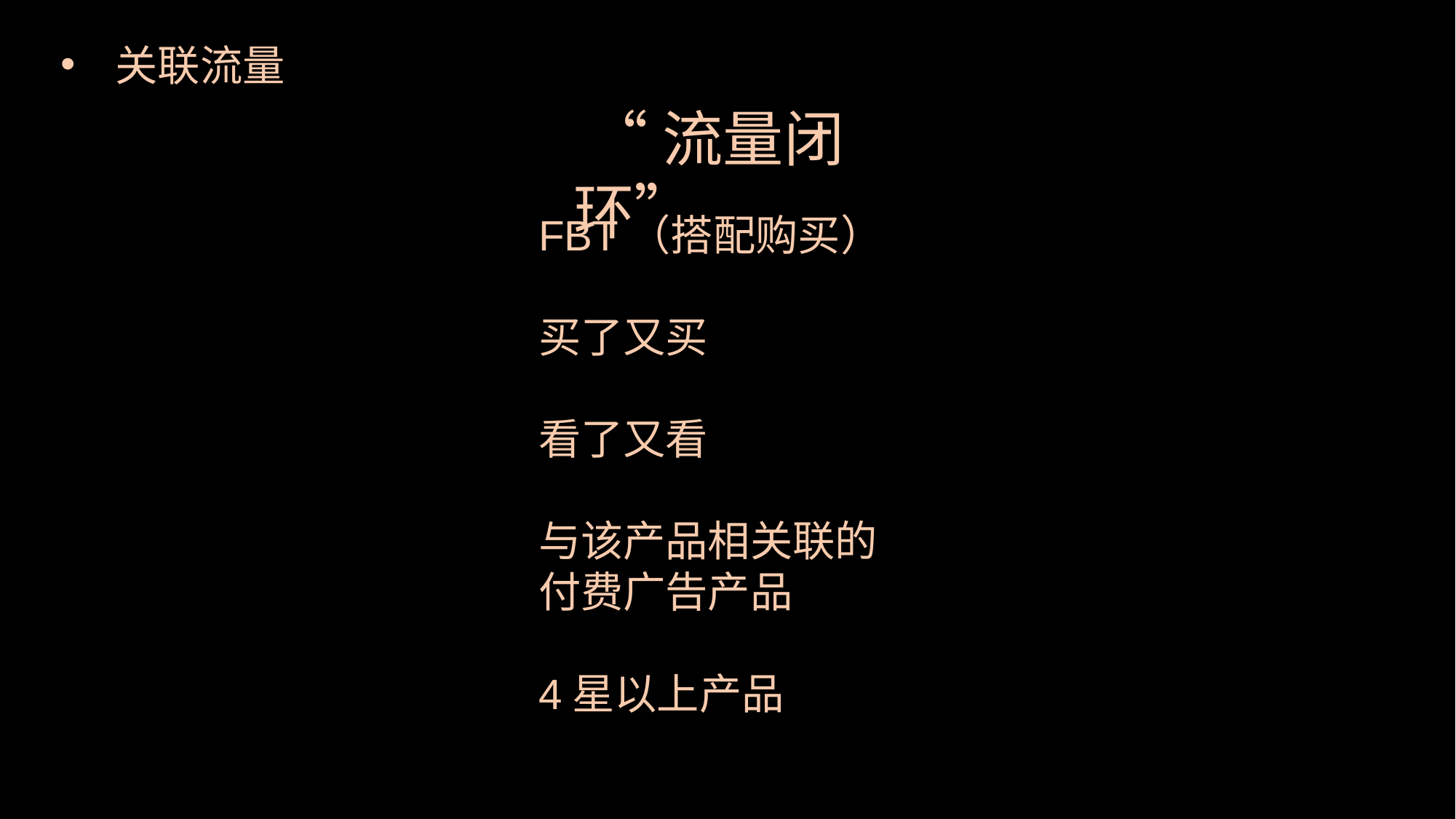

关联流量
 “流量闭环”
FBT（搭配购买）

买了又买

看了又看

与该产品相关联的付费广告产品

4星以上产品